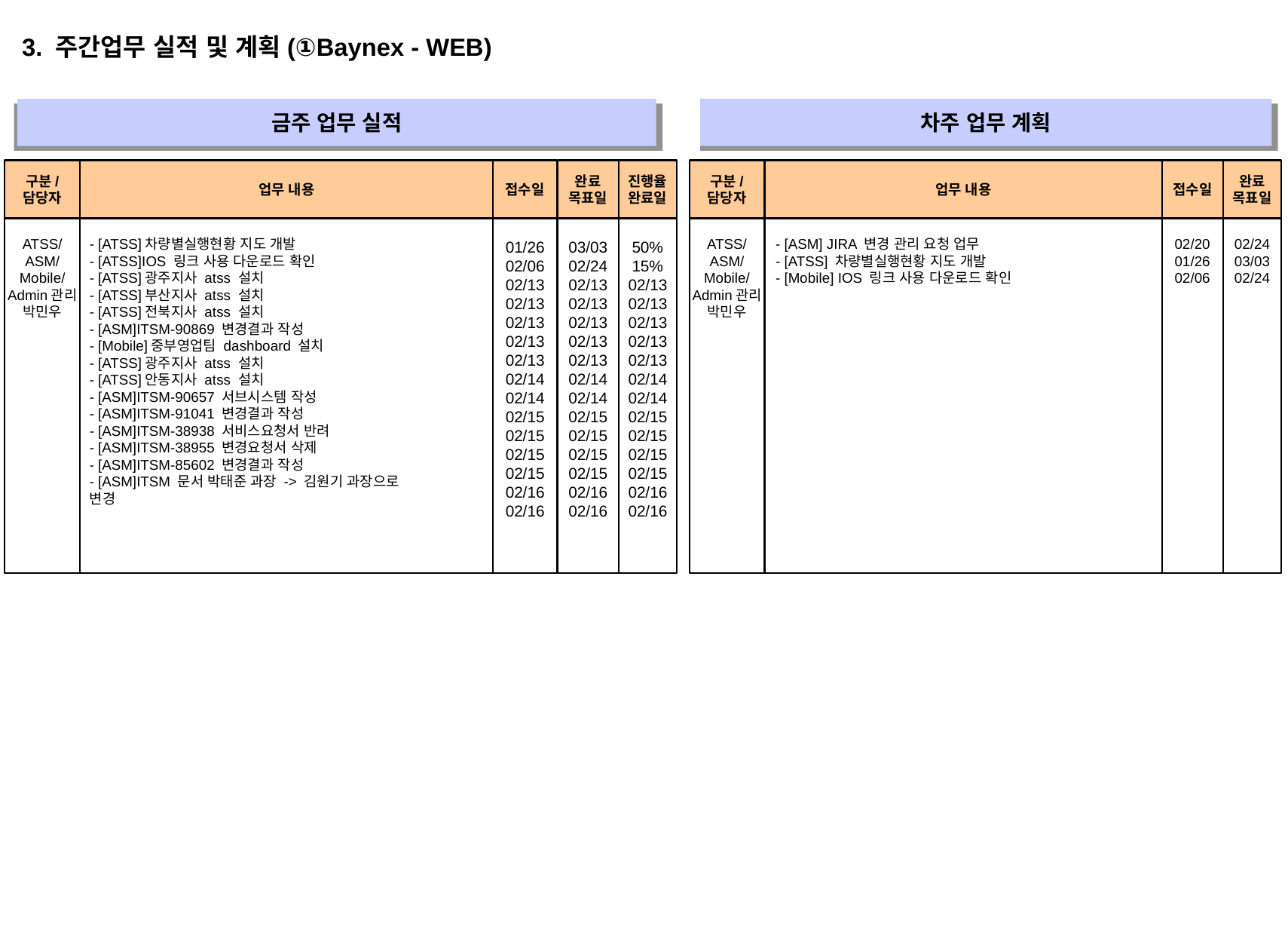

3. 주간업무 실적 및 계획(①Baynex - WEB)
금주 업무 실적
차주 업무 계획
" "
" "
구분/
담당자
업무 내용
접수일
완료
목표일
진행율
완료일
구분/
담당자
업무 내용
접수일
완료
목표일
ATSS/
ASM/
Mobile/
Admin관리
박민우

- [ATSS]차량별실행현황 지도 개발
- [ATSS]IOS 링크 사용 다운로드 확인
- [ATSS]광주지사 atss 설치
- [ATSS]부산지사 atss 설치
- [ATSS]전북지사 atss 설치
- [ASM]ITSM-90869 변경결과 작성
- [Mobile]중부영업팀 dashboard 설치
- [ATSS]광주지사 atss 설치
- [ATSS]안동지사 atss 설치
- [ASM]ITSM-90657 서브시스템 작성
- [ASM]ITSM-91041 변경결과 작성
- [ASM]ITSM-38938 서비스요청서 반려
- [ASM]ITSM-38955 변경요청서 삭제
- [ASM]ITSM-85602 변경결과 작성
- [ASM]ITSM 문서 박태준 과장 -> 김원기 과장으로
변경
01/26
02/06
02/13
02/13
02/13
02/13
02/13
02/14
02/14
02/15
02/15
02/15
02/15
02/16
02/16
03/03
02/24
02/13
02/13
02/13
02/13
02/13
02/14
02/14
02/15
02/15
02/15
02/15
02/16
02/16
50%
15%
02/13
02/13
02/13
02/13
02/13
02/14
02/14
02/15
02/15
02/15
02/15
02/16
02/16
ATSS/
ASM/
Mobile/
Admin관리
박민우

- [ASM] JIRA 변경 관리 요청 업무
- [ATSS] 차량별실행현황 지도 개발
- [Mobile] IOS 링크 사용 다운로드 확인
02/20
01/26
02/06
02/24
03/03
02/24